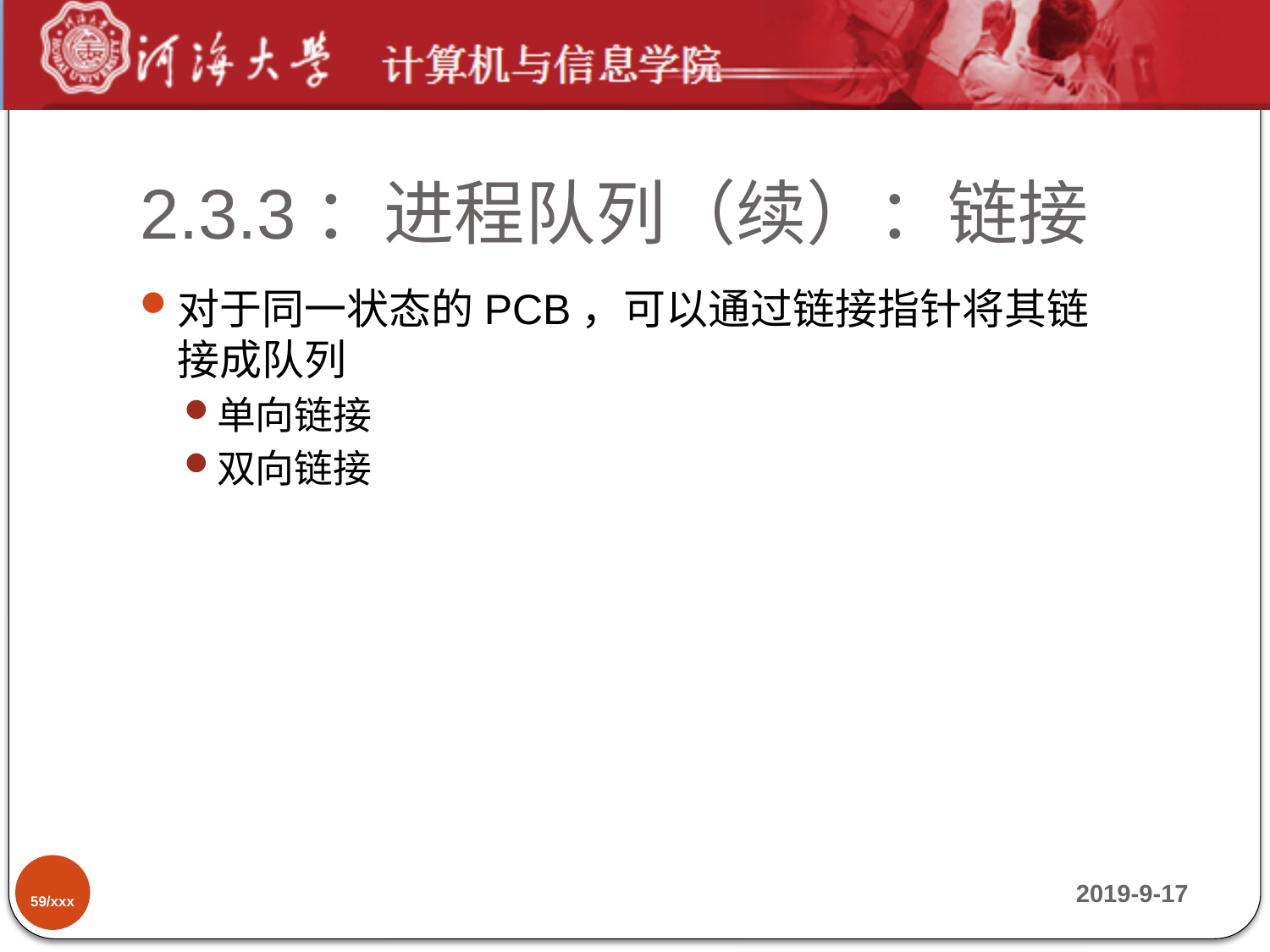

# 2.3.3：进程队列（续）：链接
对于同一状态的PCB，可以通过链接指针将其链接成队列
单向链接
双向链接

59/xxx
2019-9-17